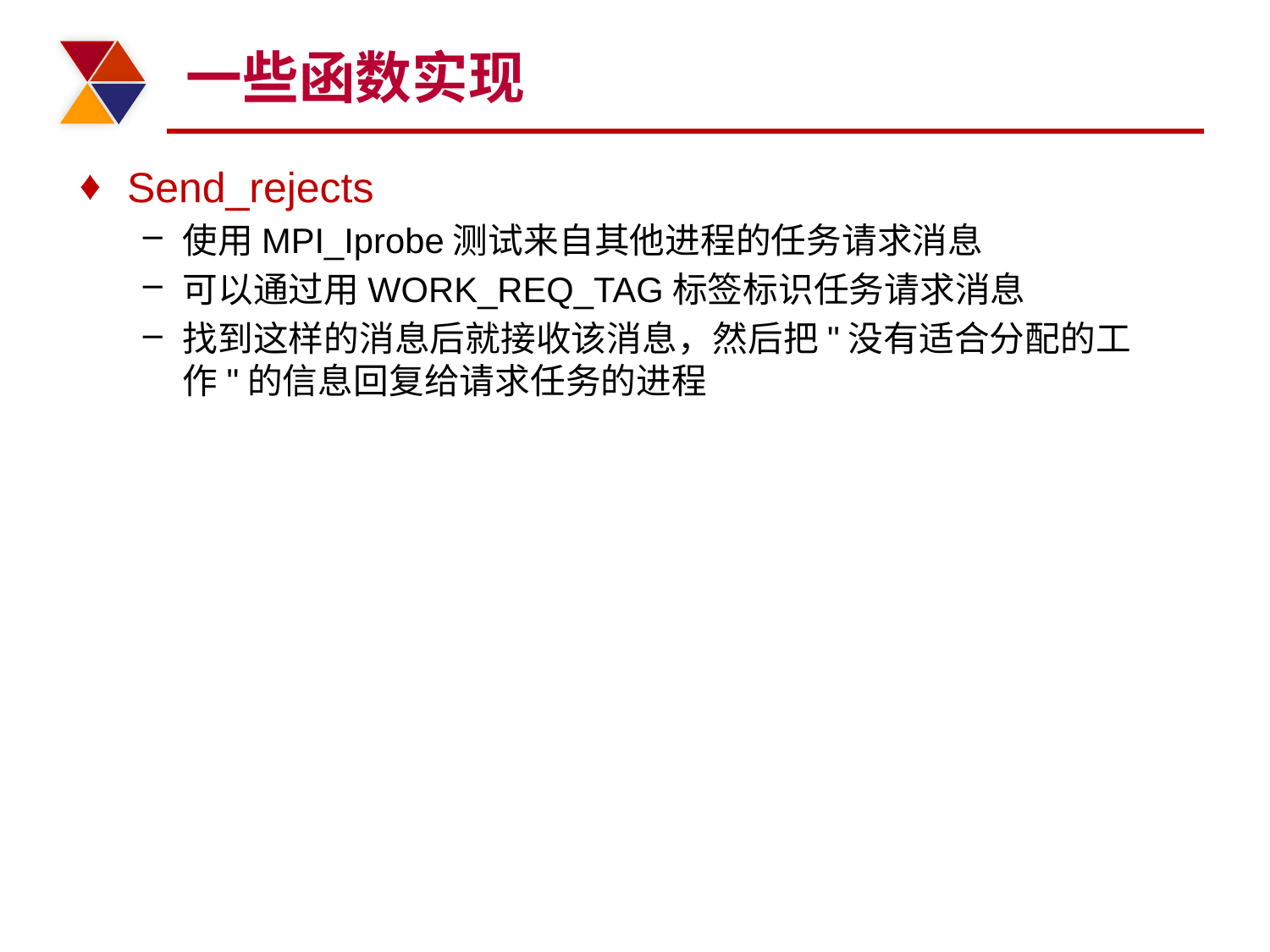

# 一些函数实现
Send_rejects
使用MPI_Iprobe测试来自其他进程的任务请求消息
可以通过用WORK_REQ_TAG标签标识任务请求消息
找到这样的消息后就接收该消息，然后把"没有适合分配的工作"的信息回复给请求任务的进程